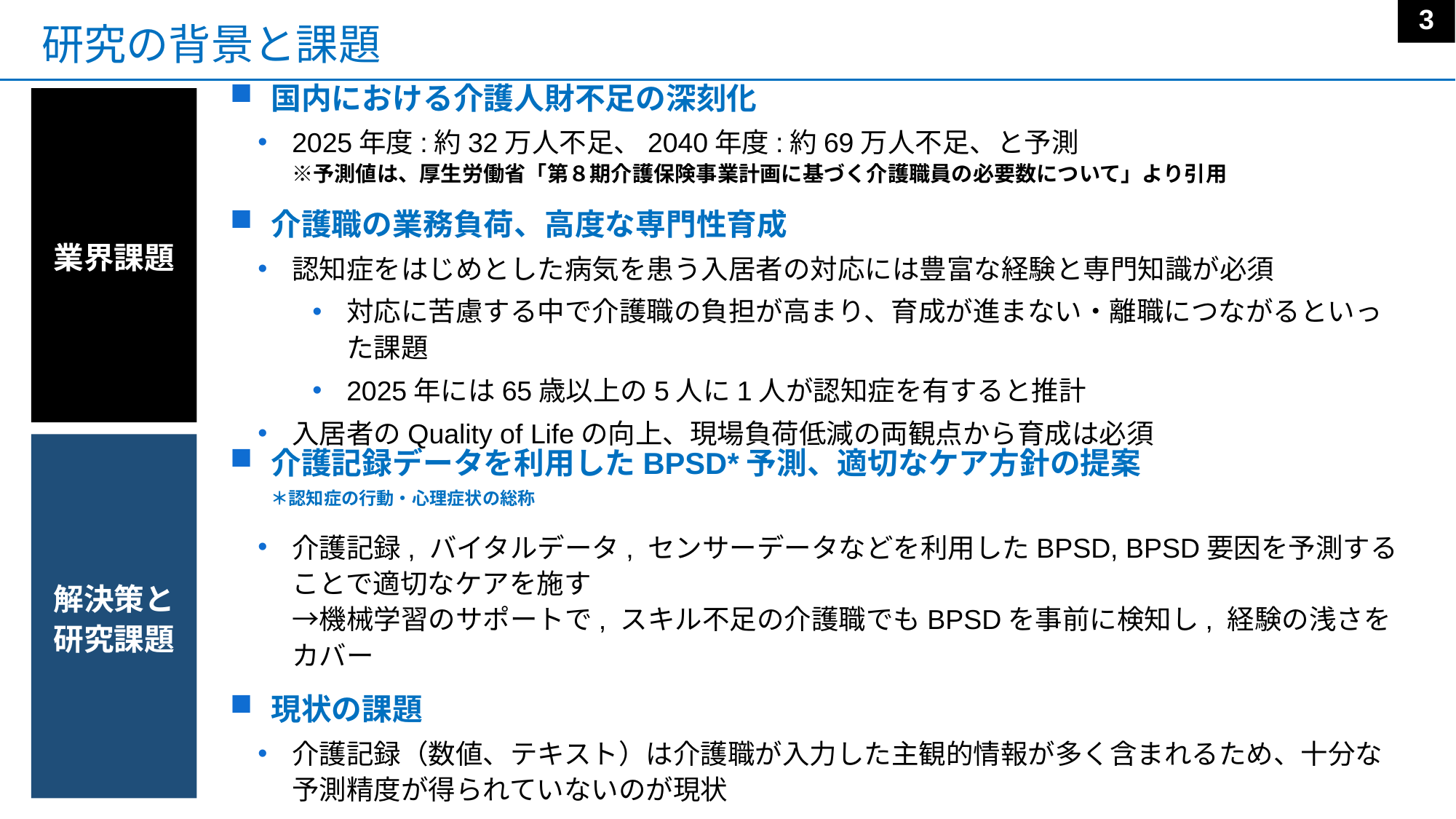

# 研究の背景と課題
国内における介護人財不足の深刻化
2025年度:約32万人不足、2040年度:約69万人不足、と予測
※予測値は、厚生労働省「第８期介護保険事業計画に基づく介護職員の必要数について」より引用
介護職の業務負荷、高度な専門性育成
認知症をはじめとした病気を患う入居者の対応には豊富な経験と専門知識が必須
対応に苦慮する中で介護職の負担が高まり、育成が進まない・離職につながるといった課題
2025年には65歳以上の5人に1人が認知症を有すると推計
入居者のQuality of Lifeの向上、現場負荷低減の両観点から育成は必須
業界課題
解決策と
研究課題
介護記録データを利用したBPSD*予測、適切なケア方針の提案
＊認知症の行動・心理症状の総称
介護記録, バイタルデータ, センサーデータなどを利用したBPSD, BPSD要因を予測することで適切なケアを施す
→機械学習のサポートで, スキル不足の介護職でもBPSDを事前に検知し, 経験の浅さをカバー
現状の課題
介護記録（数値、テキスト）は介護職が入力した主観的情報が多く含まれるため、十分な予測精度が得られていないのが現状